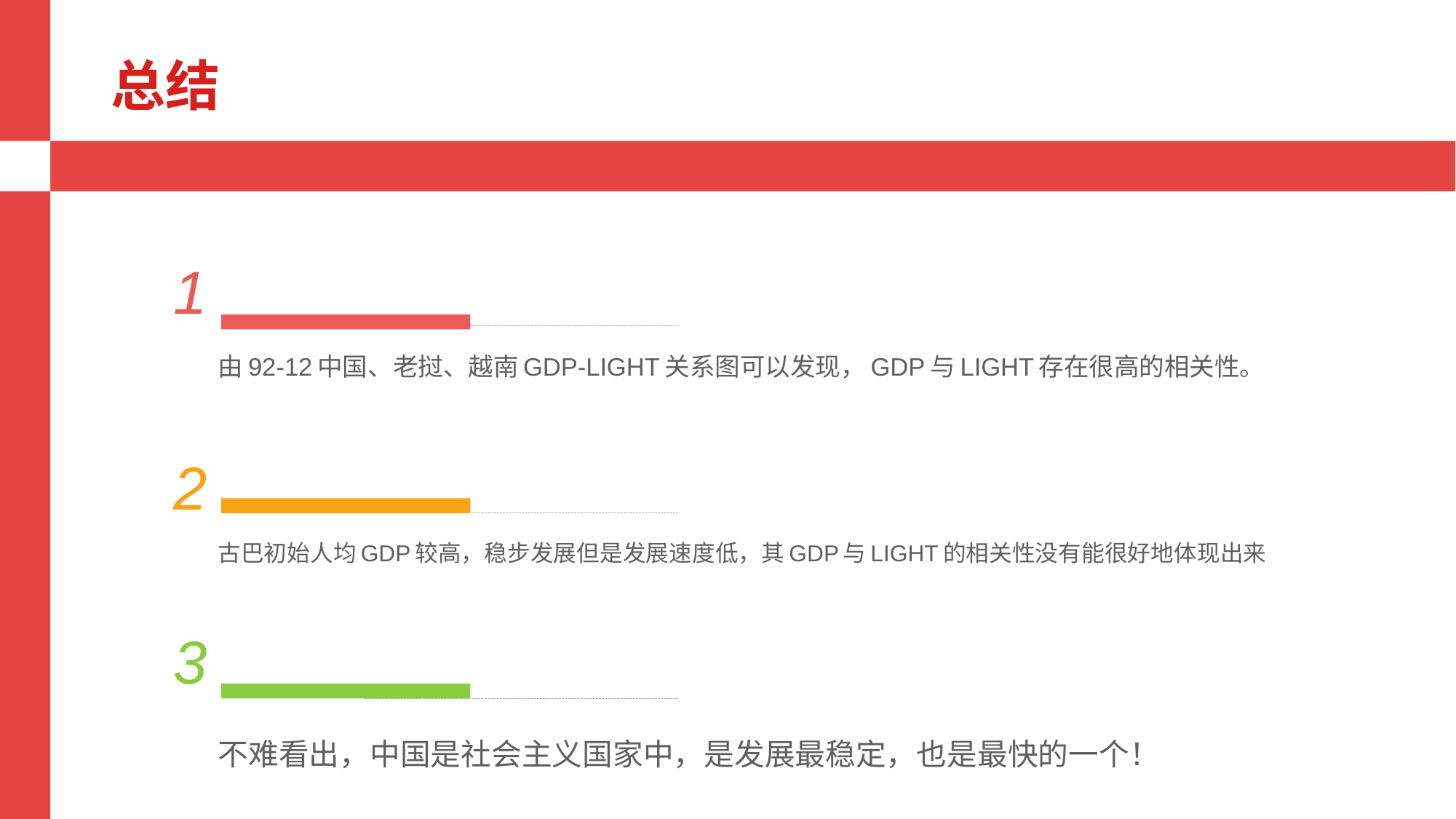

总结
1

由92-12中国、老挝、越南GDP-LIGHT关系图可以发现，GDP与LIGHT存在很高的相关性。
2

古巴初始人均GDP较高，稳步发展但是发展速度低，其GDP与LIGHT的相关性没有能很好地体现出来
3

不难看出，中国是社会主义国家中，是发展最稳定，也是最快的一个！